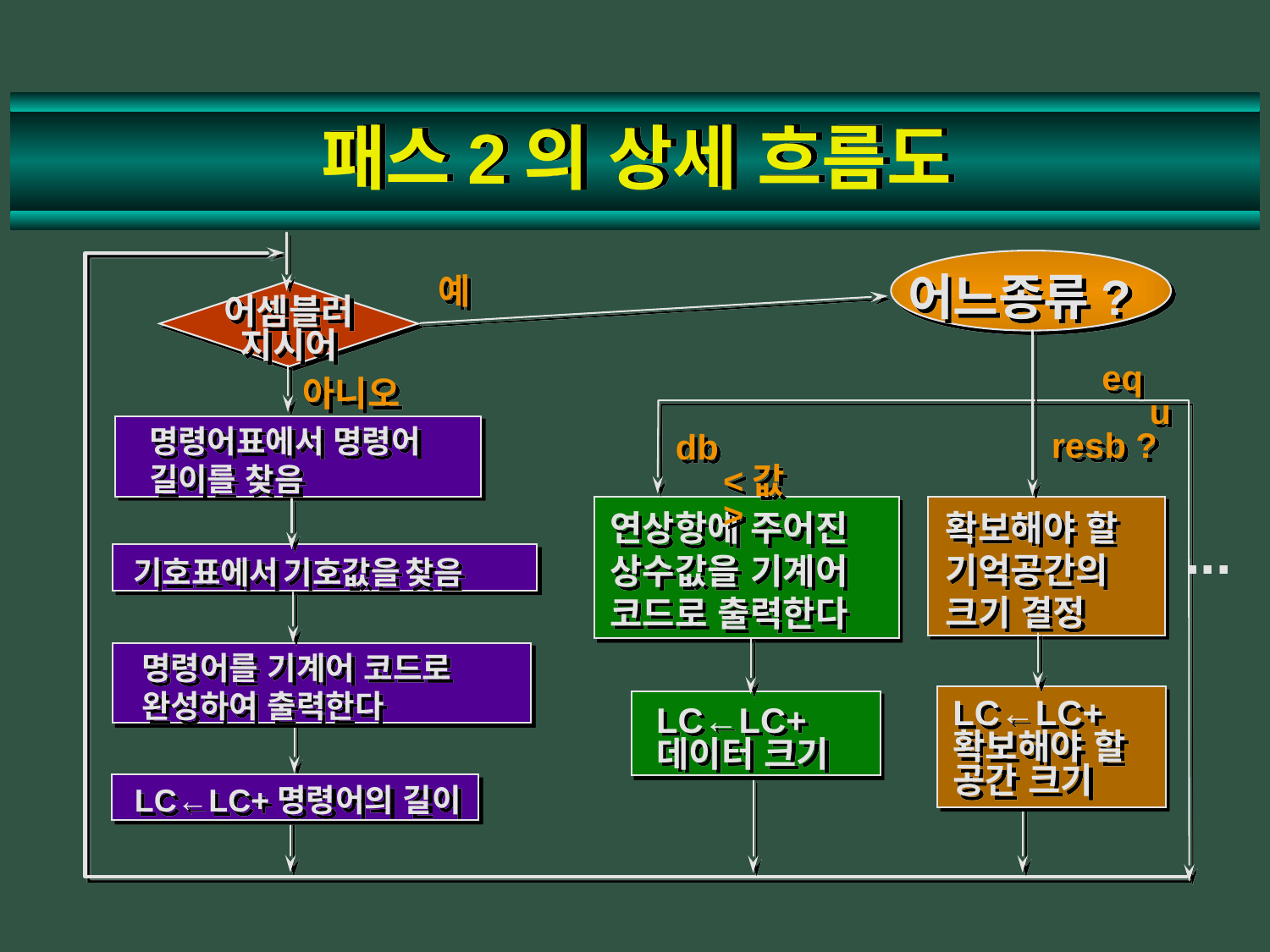

# 패스2의 상세 흐름도

예
어느종류?

어셈블러
지시어

equ

아니오

명령어표에서 명령어
길이를 찾음

resb ?
db <값>

확보해야 할
기억공간의
크기 결정
연상항에 주어진
상수값을 기계어
코드로 출력한다
...

기호표에서 기호값을 찾음

명령어를 기계어 코드로
완성하여 출력한다

LC←LC+
확보해야 할
공간 크기
LC←LC+
데이터 크기

LC←LC+명령어의 길이